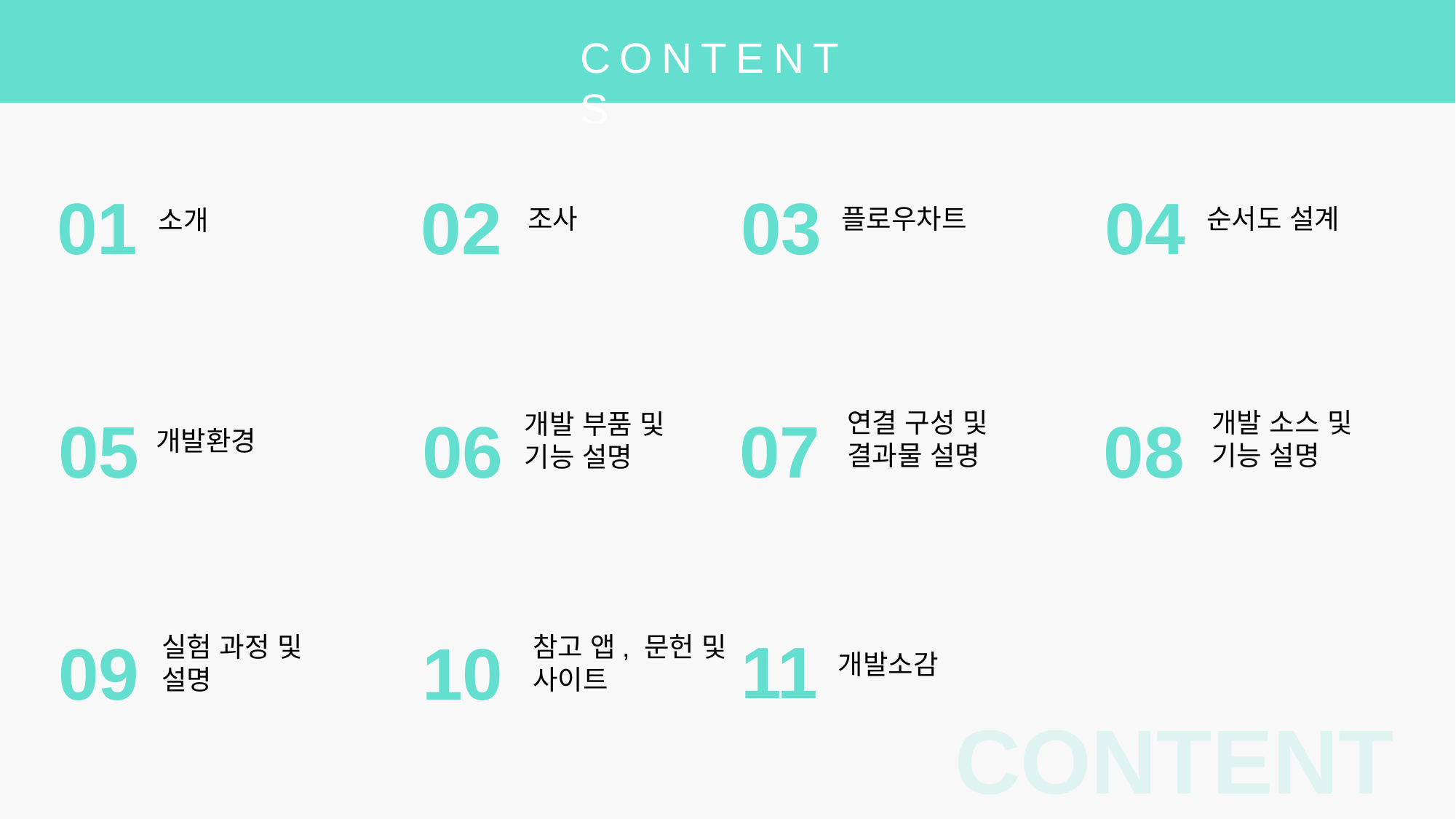

CONTENTS
01
02
03
04
조사
플로우차트
순서도 설계
소개
07
08
연결 구성 및 결과물 설명
개발 소스 및 기능 설명
05
06
개발 부품 및 기능 설명
개발환경
11
09
10
실험 과정 및 설명
참고 앱, 문헌 및 사이트
개발소감
CONTENTS